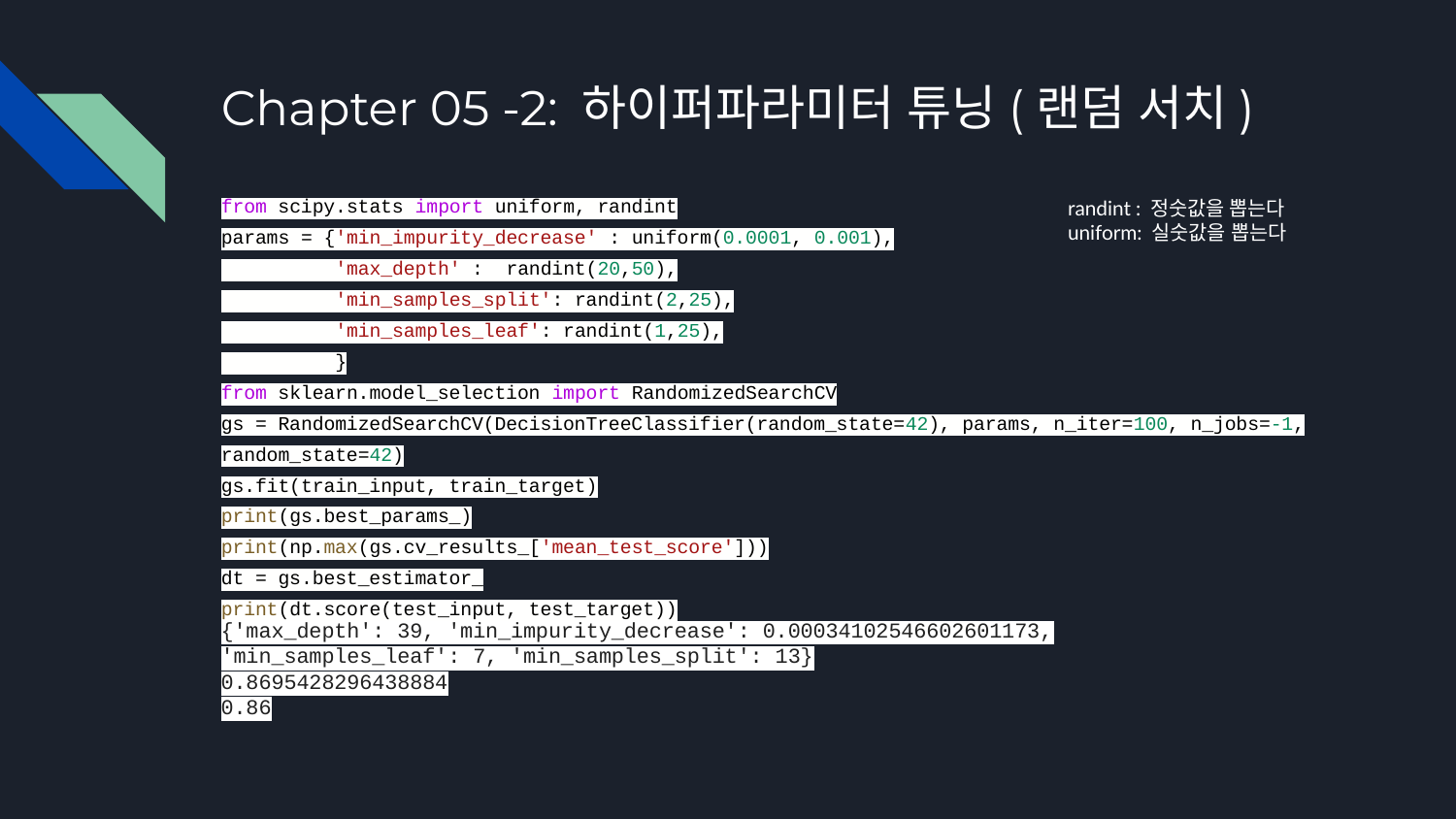

# Chapter 05 -2: 하이퍼파라미터 튜닝(랜덤 서치)

from scipy.stats import uniform, randint
params = {'min_impurity_decrease' : uniform(0.0001, 0.001),
          'max_depth' :  randint(20,50),
          'min_samples_split': randint(2,25),
          'min_samples_leaf': randint(1,25),
          }
from sklearn.model_selection import RandomizedSearchCV
gs = RandomizedSearchCV(DecisionTreeClassifier(random_state=42), params, n_iter=100, n_jobs=-1, random_state=42)
gs.fit(train_input, train_target)
print(gs.best_params_)
print(np.max(gs.cv_results_['mean_test_score']))
dt = gs.best_estimator_
print(dt.score(test_input, test_target))

randint : 정숫값을 뽑는다
uniform: 실숫값을 뽑는다
{'max_depth': 39, 'min_impurity_decrease': 0.00034102546602601173, 'min_samples_leaf': 7, 'min_samples_split': 13}
0.8695428296438884
0.86